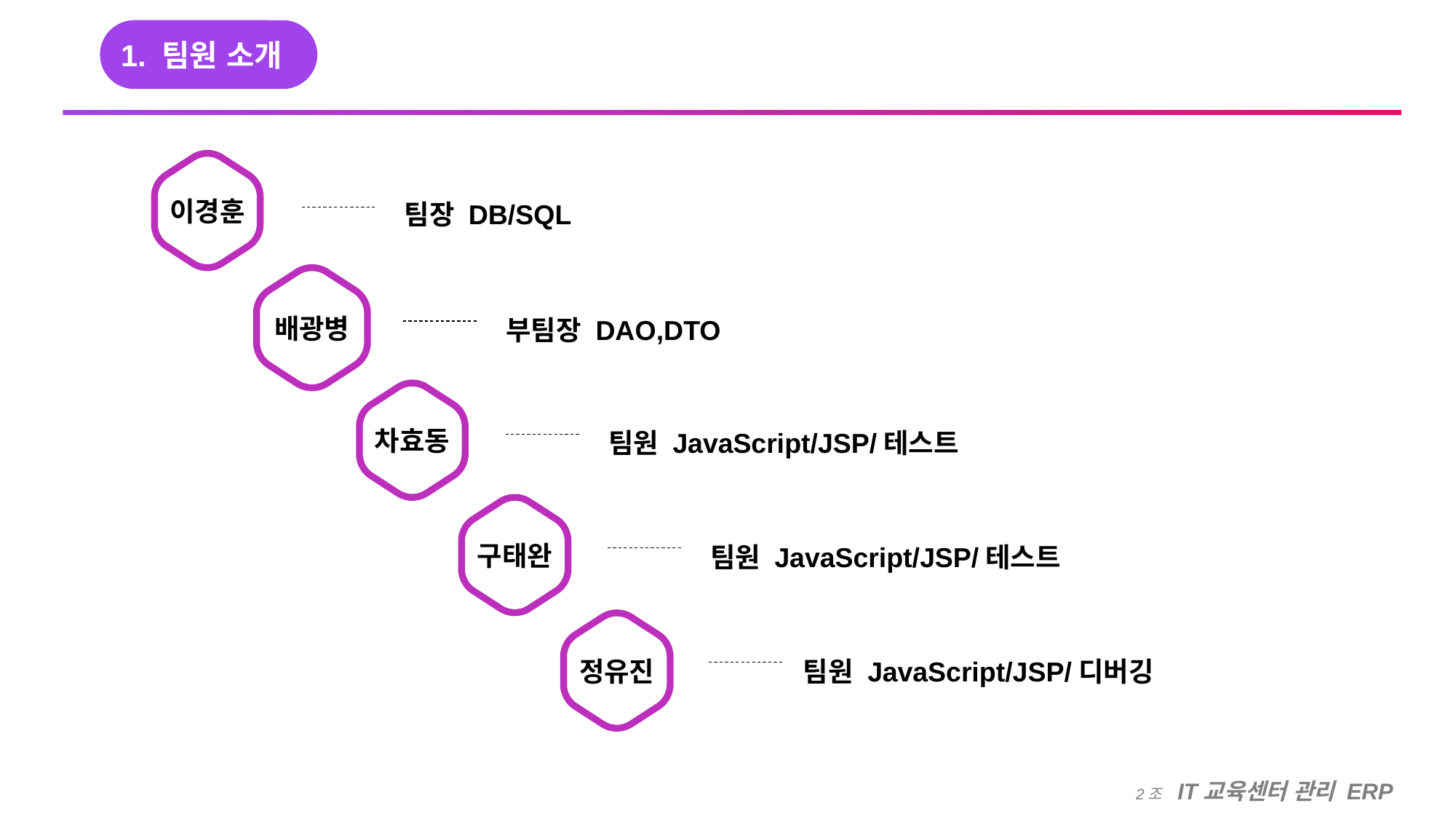

1. 팀원 소개

이경훈
배광병
차효동
구태완
정유진
팀장 DB/SQL
부팀장 DAO,DTO
팀원 JavaScript/JSP/테스트
팀원 JavaScript/JSP/테스트
팀원 JavaScript/JSP/디버깅
2조 IT교육센터 관리 ERP